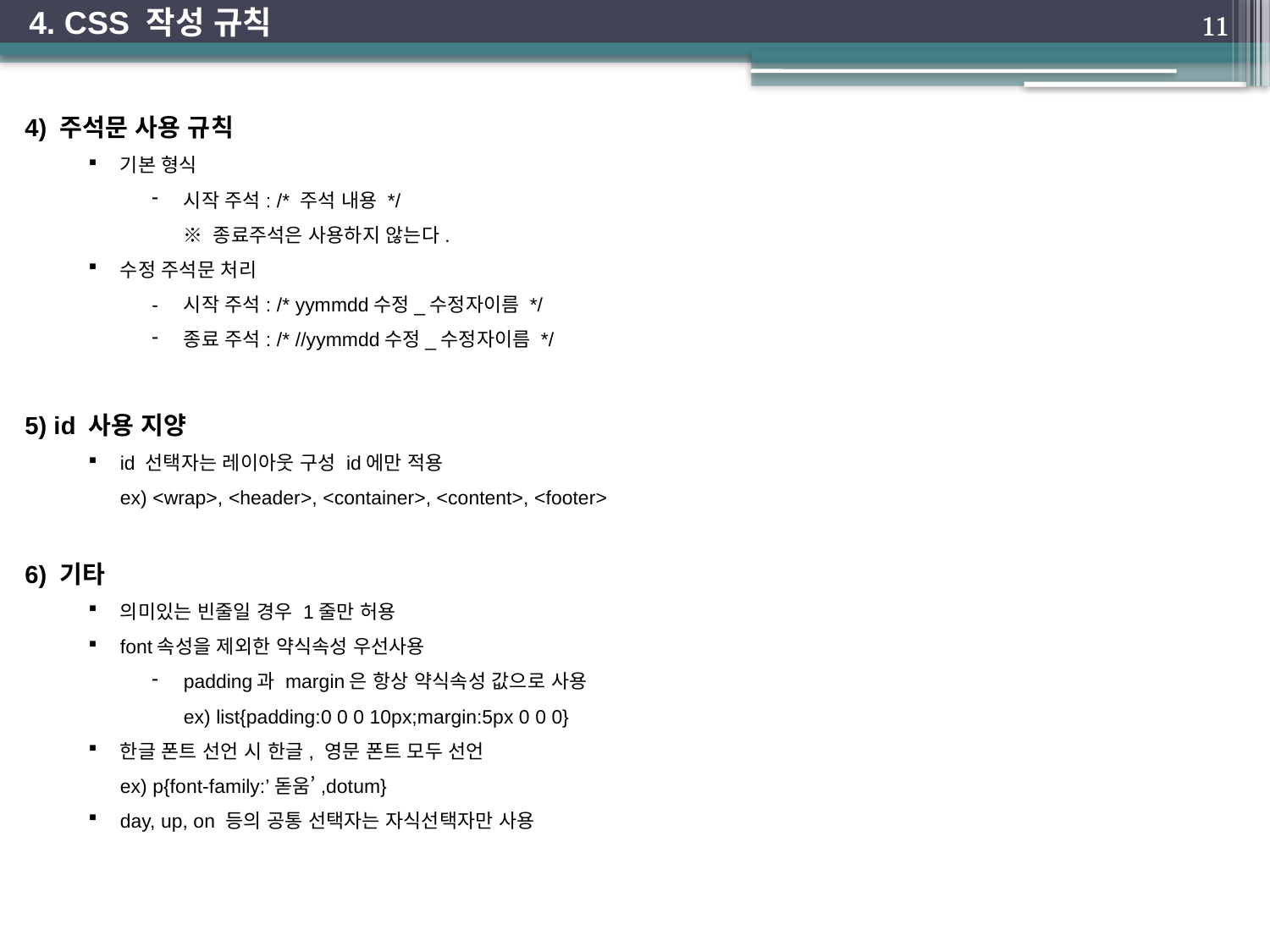

4. CSS 작성 규칙
11
4) 주석문 사용 규칙
기본 형식
시작 주석: /* 주석 내용 */
	※ 종료주석은 사용하지 않는다.
수정 주석문 처리
-	시작 주석: /* yymmdd수정_수정자이름 */
종료 주석: /* //yymmdd수정_수정자이름 */

5) id 사용 지양
id 선택자는 레이아웃 구성 id에만 적용
	ex) <wrap>, <header>, <container>, <content>, <footer>

6) 기타
의미있는 빈줄일 경우 1줄만 허용
font속성을 제외한 약식속성 우선사용
padding과 margin은 항상 약식속성 값으로 사용
	ex) list{padding:0 0 0 10px;margin:5px 0 0 0}
한글 폰트 선언 시 한글, 영문 폰트 모두 선언
	ex) p{font-family:’돋움’,dotum}
day, up, on 등의 공통 선택자는 자식선택자만 사용